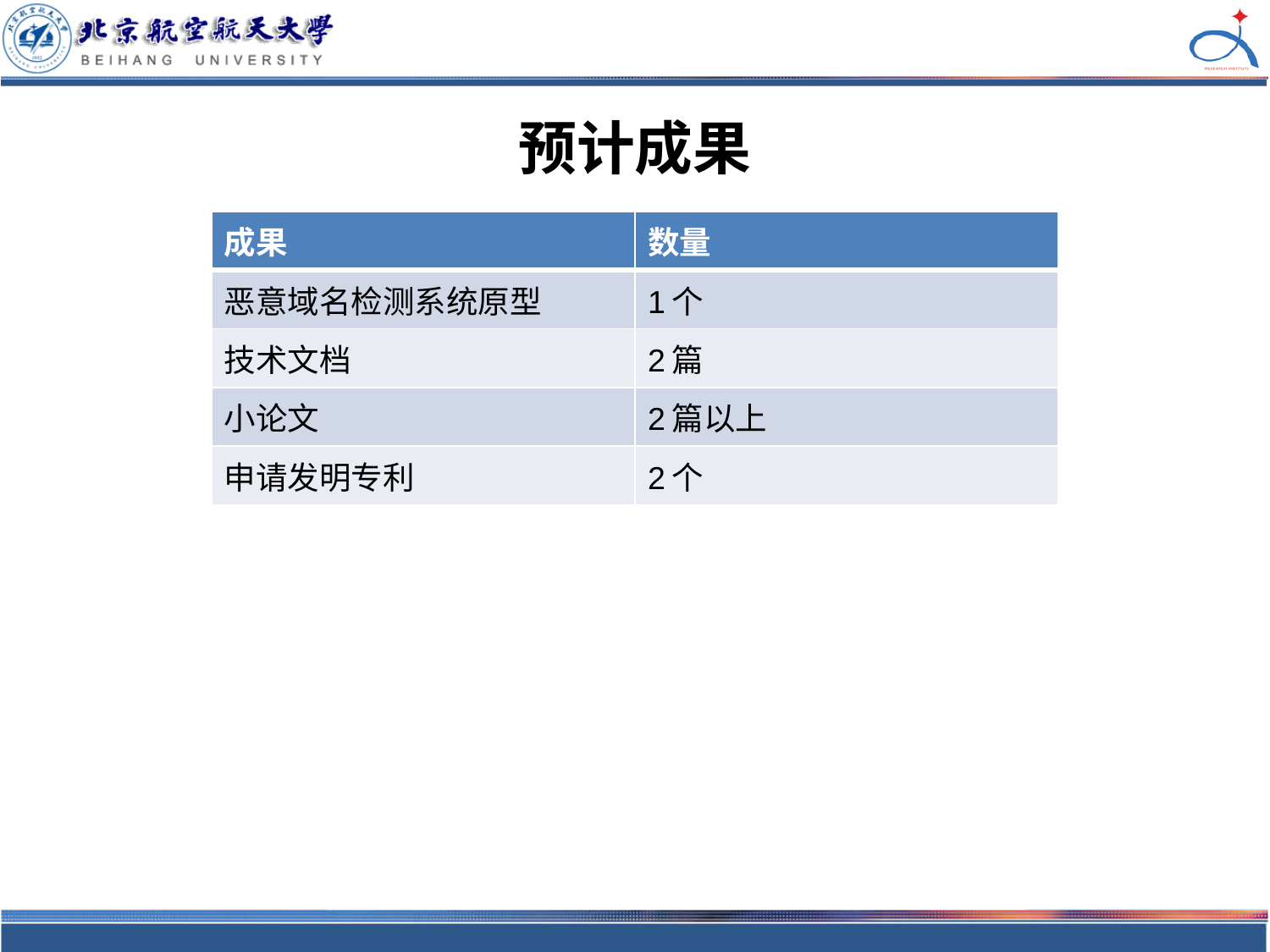

# 预计成果
| 成果 | 数量 |
| --- | --- |
| 恶意域名检测系统原型 | 1个 |
| 技术文档 | 2篇 |
| 小论文 | 2篇以上 |
| 申请发明专利 | 2个 |